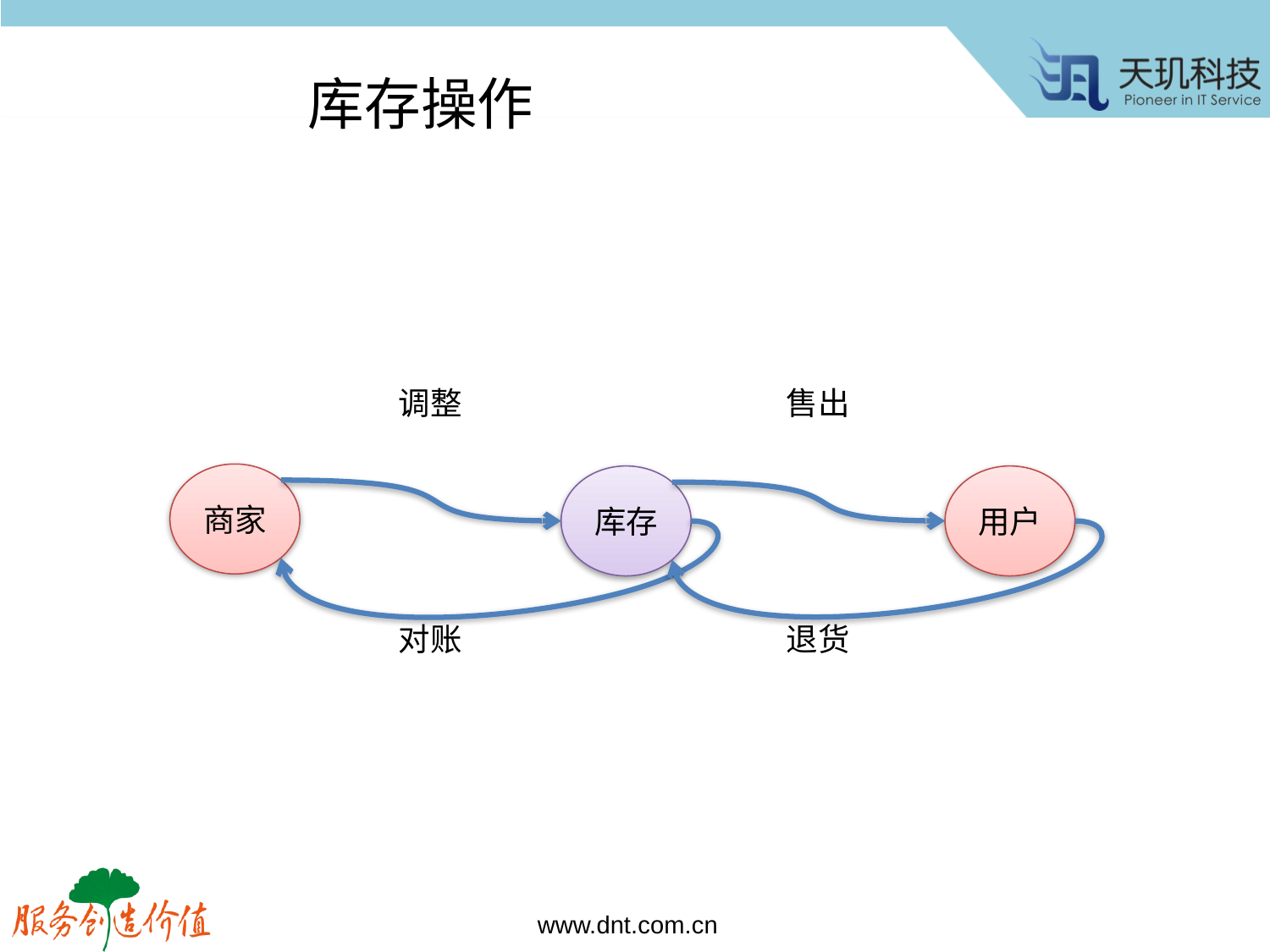

# 库存操作
调整
售出
商家
库存
用户
对账
退货